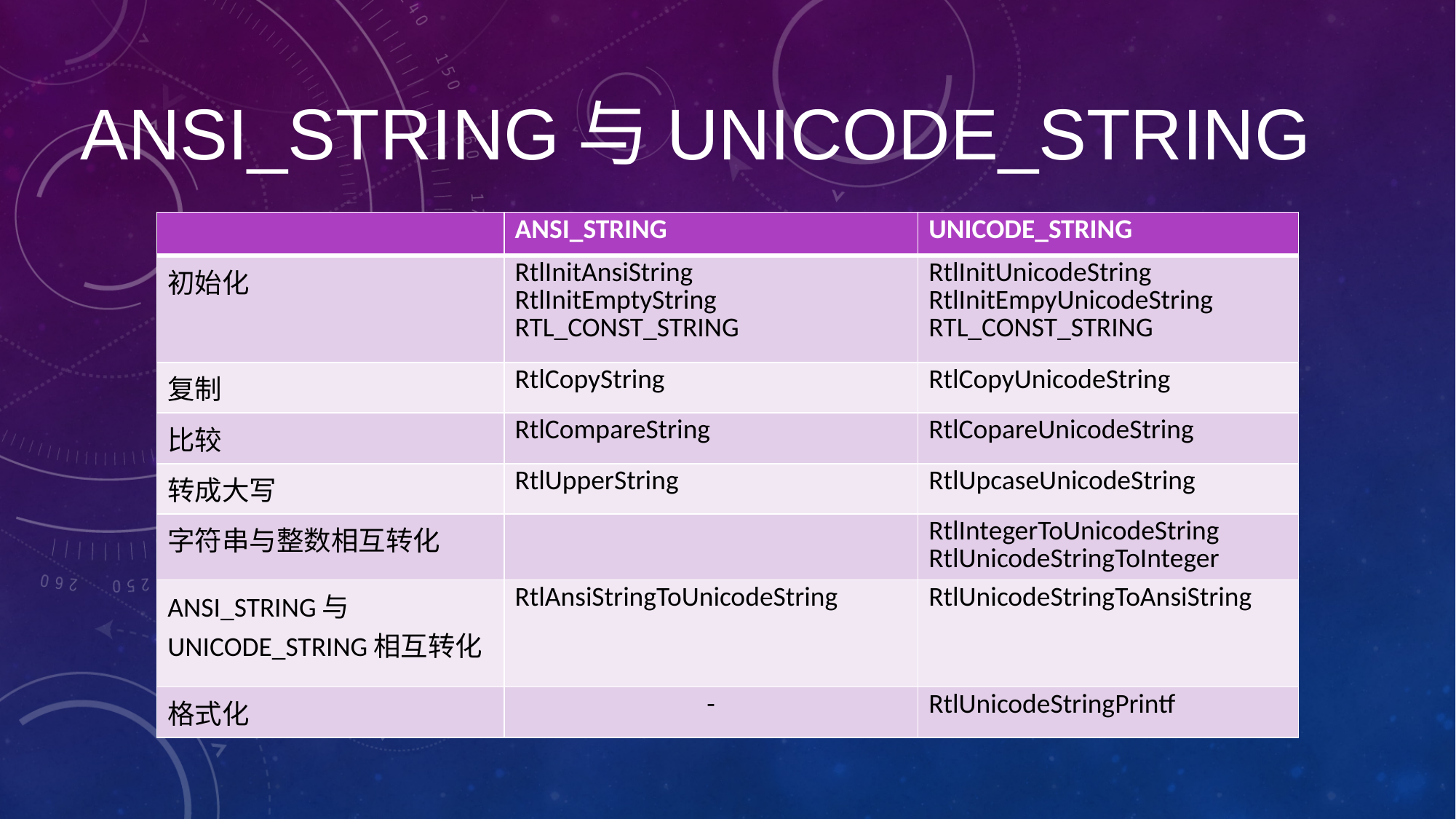

# Ansi_string与unicode_string
|  | ANSI\_STRING | UNICODE\_STRING |
| --- | --- | --- |
| 初始化 | RtlInitAnsiString RtlInitEmptyString RTL\_CONST\_STRING | RtlInitUnicodeString RtlInitEmpyUnicodeString RTL\_CONST\_STRING |
| 复制 | RtlCopyString | RtlCopyUnicodeString |
| 比较 | RtlCompareString | RtlCopareUnicodeString |
| 转成大写 | RtlUpperString | RtlUpcaseUnicodeString |
| 字符串与整数相互转化 |  | RtlIntegerToUnicodeString RtlUnicodeStringToInteger |
| ANSI\_STRING与UNICODE\_STRING相互转化 | RtlAnsiStringToUnicodeString | RtlUnicodeStringToAnsiString |
| 格式化 | - | RtlUnicodeStringPrintf |